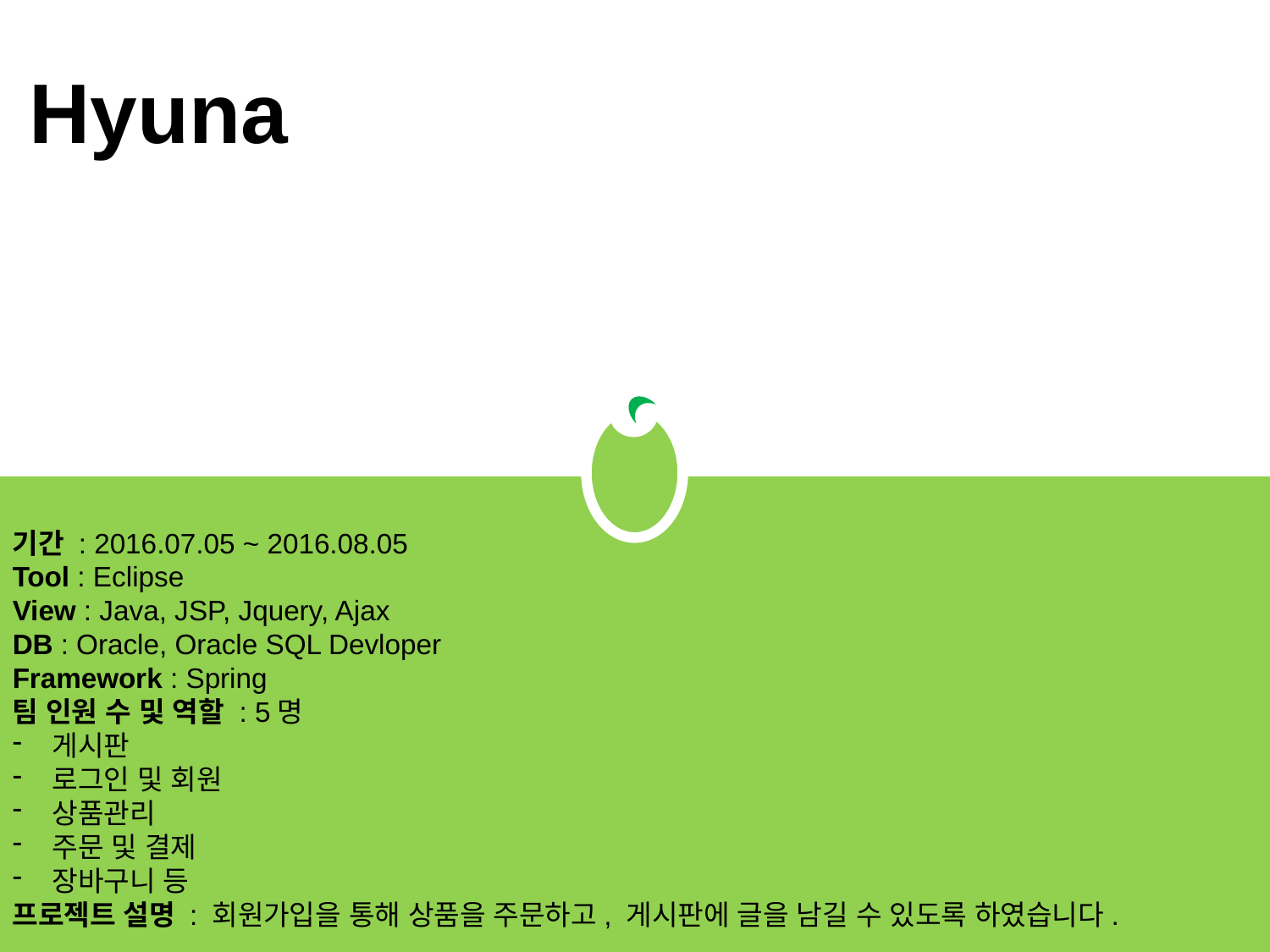

Hyuna

기간 : 2016.07.05 ~ 2016.08.05
Tool : Eclipse
View : Java, JSP, Jquery, Ajax
DB : Oracle, Oracle SQL Devloper
Framework : Spring
팀 인원 수 및 역할 : 5명
게시판
로그인 및 회원
상품관리
주문 및 결제
장바구니 등
프로젝트 설명 : 회원가입을 통해 상품을 주문하고, 게시판에 글을 남길 수 있도록 하였습니다.